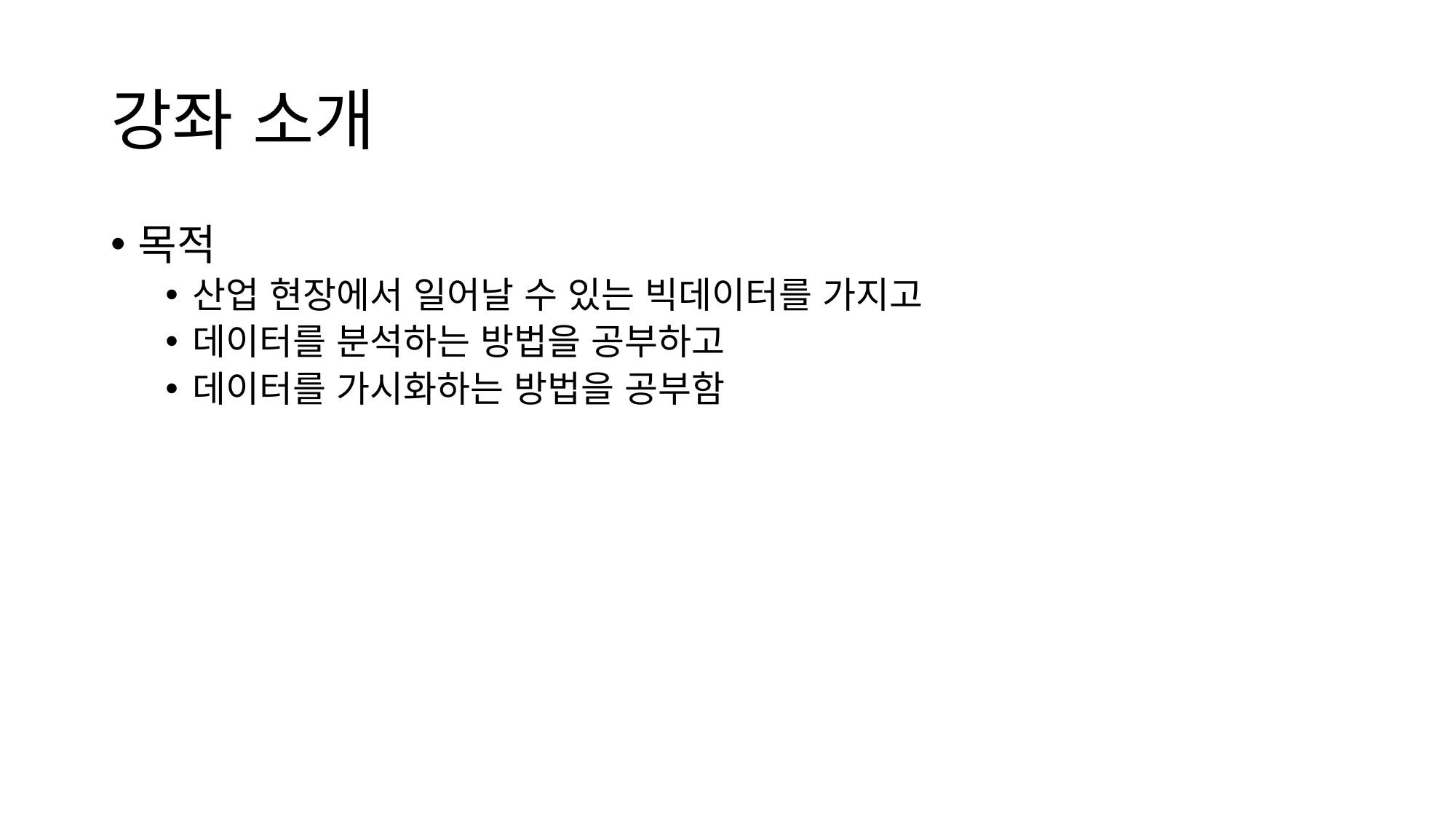

# 강좌 소개
목적
산업 현장에서 일어날 수 있는 빅데이터를 가지고
데이터를 분석하는 방법을 공부하고
데이터를 가시화하는 방법을 공부함